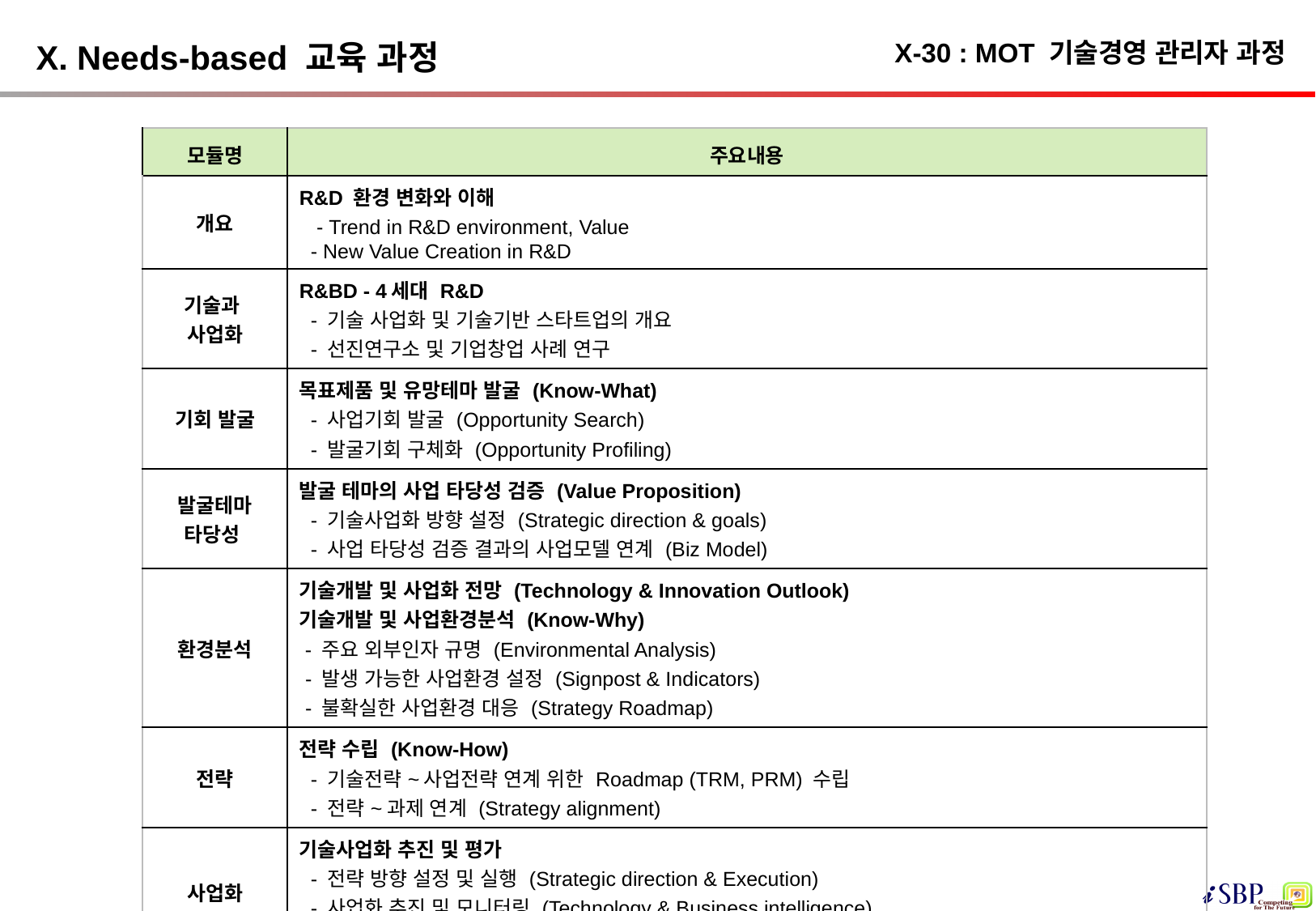

# X-30 : MOT 기술경영 관리자 과정
X. Needs-based 교육 과정
| 모듈명 | 주요내용 |
| --- | --- |
| 개요 | R&D 환경 변화와 이해 - Trend in R&D environment, Value - New Value Creation in R&D |
| 기술과 사업화 | R&BD - 4세대 R&D - 기술 사업화 및 기술기반 스타트업의 개요 - 선진연구소 및 기업창업 사례 연구 |
| 기회 발굴 | 목표제품 및 유망테마 발굴 (Know-What) - 사업기회 발굴 (Opportunity Search) - 발굴기회 구체화 (Opportunity Profiling) |
| 발굴테마 타당성 | 발굴 테마의 사업 타당성 검증 (Value Proposition) - 기술사업화 방향 설정 (Strategic direction & goals) - 사업 타당성 검증 결과의 사업모델 연계 (Biz Model) |
| 환경분석 | 기술개발 및 사업화 전망 (Technology & Innovation Outlook) 기술개발 및 사업환경분석 (Know-Why) - 주요 외부인자 규명 (Environmental Analysis) - 발생 가능한 사업환경 설정 (Signpost & Indicators) - 불확실한 사업환경 대응 (Strategy Roadmap) |
| 전략 | 전략 수립 (Know-How) - 기술전략~사업전략 연계 위한 Roadmap (TRM, PRM) 수립 - 전략~과제 연계 (Strategy alignment) |
| 사업화 | 기술사업화 추진 및 평가 - 전략 방향 설정 및 실행 (Strategic direction & Execution) - 사업화 추진 및 모니터링 (Technology & Business intelligence) - 사업성 평가 (Evaluation & Business Development) |